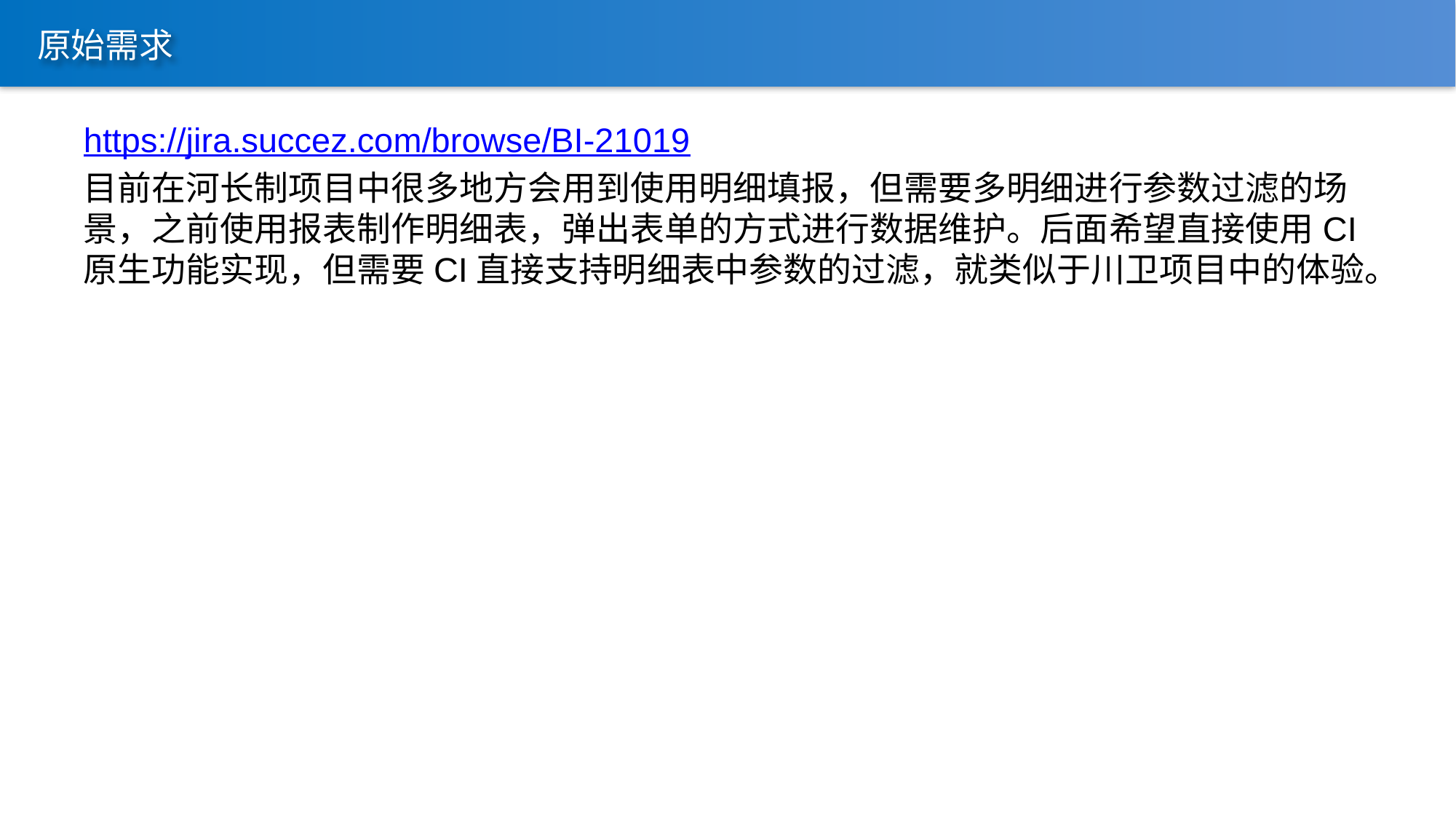

# 原始需求
https://jira.succez.com/browse/BI-21019
目前在河长制项目中很多地方会用到使用明细填报，但需要多明细进行参数过滤的场景，之前使用报表制作明细表，弹出表单的方式进行数据维护。后面希望直接使用CI原生功能实现，但需要CI直接支持明细表中参数的过滤，就类似于川卫项目中的体验。